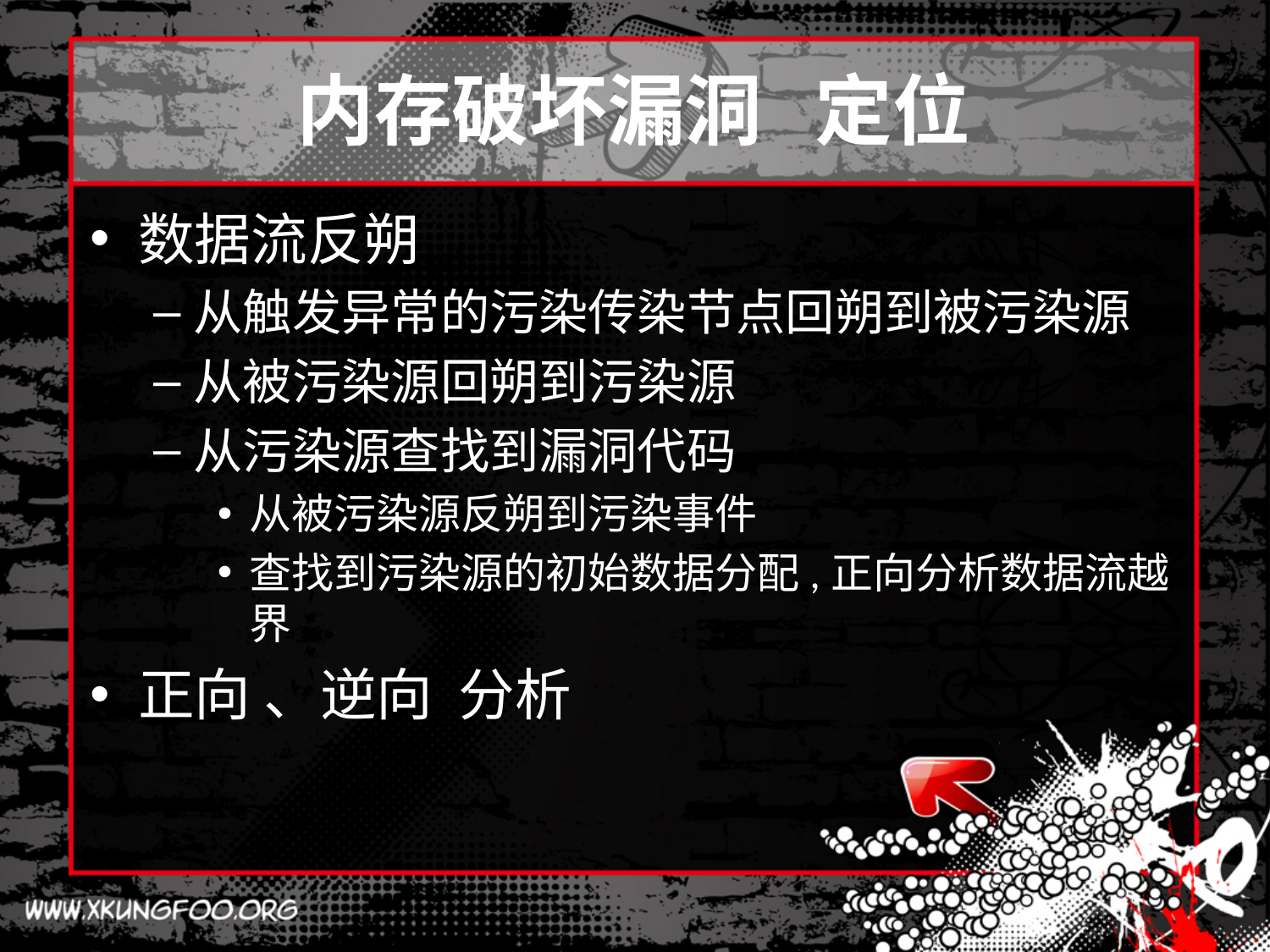

# 内存破坏漏洞   定位
数据流反朔
从触发异常的污染传染节点回朔到被污染源
从被污染源回朔到污染源
从污染源查找到漏洞代码
从被污染源反朔到污染事件
查找到污染源的初始数据分配,正向分析数据流越界
正向 、逆向  分析